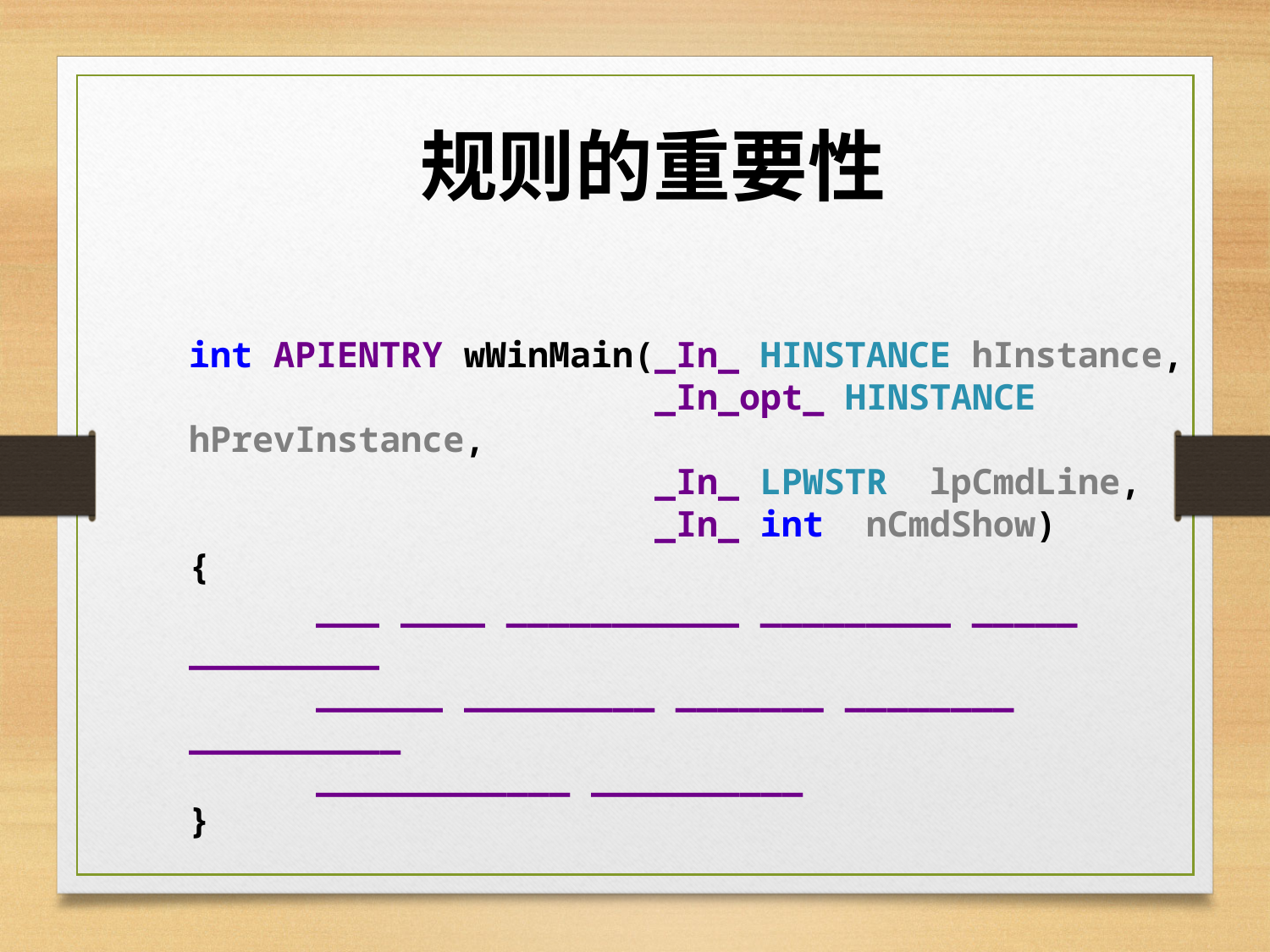

规则的重要性
int APIENTRY wWinMain(_In_ HINSTANCE hInstance,
                      _In_opt_ HINSTANCE hPrevInstance,
                      _In_ LPWSTR  lpCmdLine,
                      _In_ int  nCmdShow)
{
	___ ____ ___________ _________ _____ _________
	______ _________ _______ ________ __________
	____________ __________
}